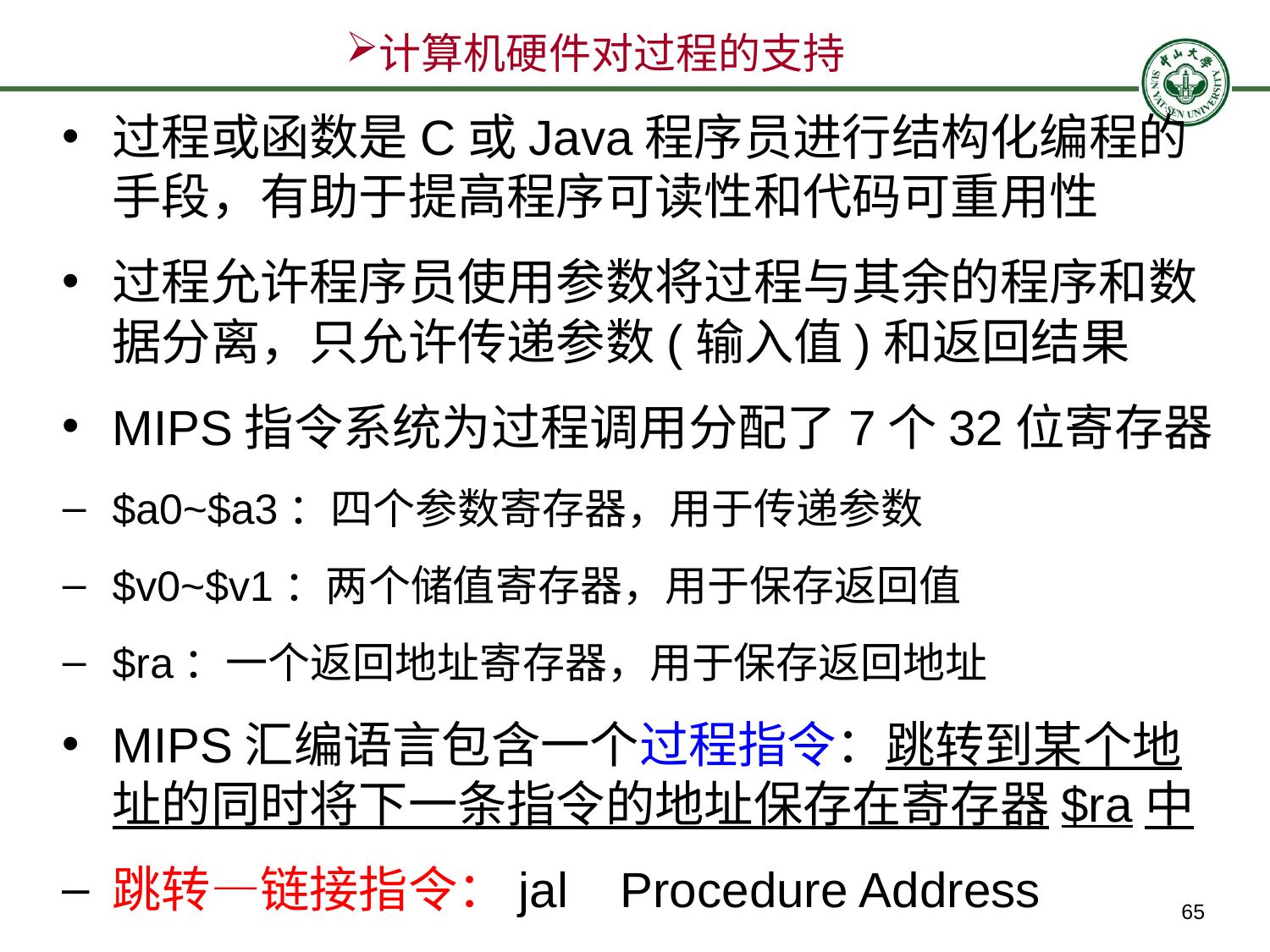

计算机硬件对过程的支持
过程或函数是C或Java程序员进行结构化编程的手段，有助于提高程序可读性和代码可重用性
过程允许程序员使用参数将过程与其余的程序和数据分离，只允许传递参数(输入值)和返回结果
MIPS指令系统为过程调用分配了7个32位寄存器
$a0~$a3：四个参数寄存器，用于传递参数
$v0~$v1：两个储值寄存器，用于保存返回值
$ra：一个返回地址寄存器，用于保存返回地址
MIPS汇编语言包含一个过程指令：跳转到某个地址的同时将下一条指令的地址保存在寄存器$ra中
跳转—链接指令：jal	Procedure Address